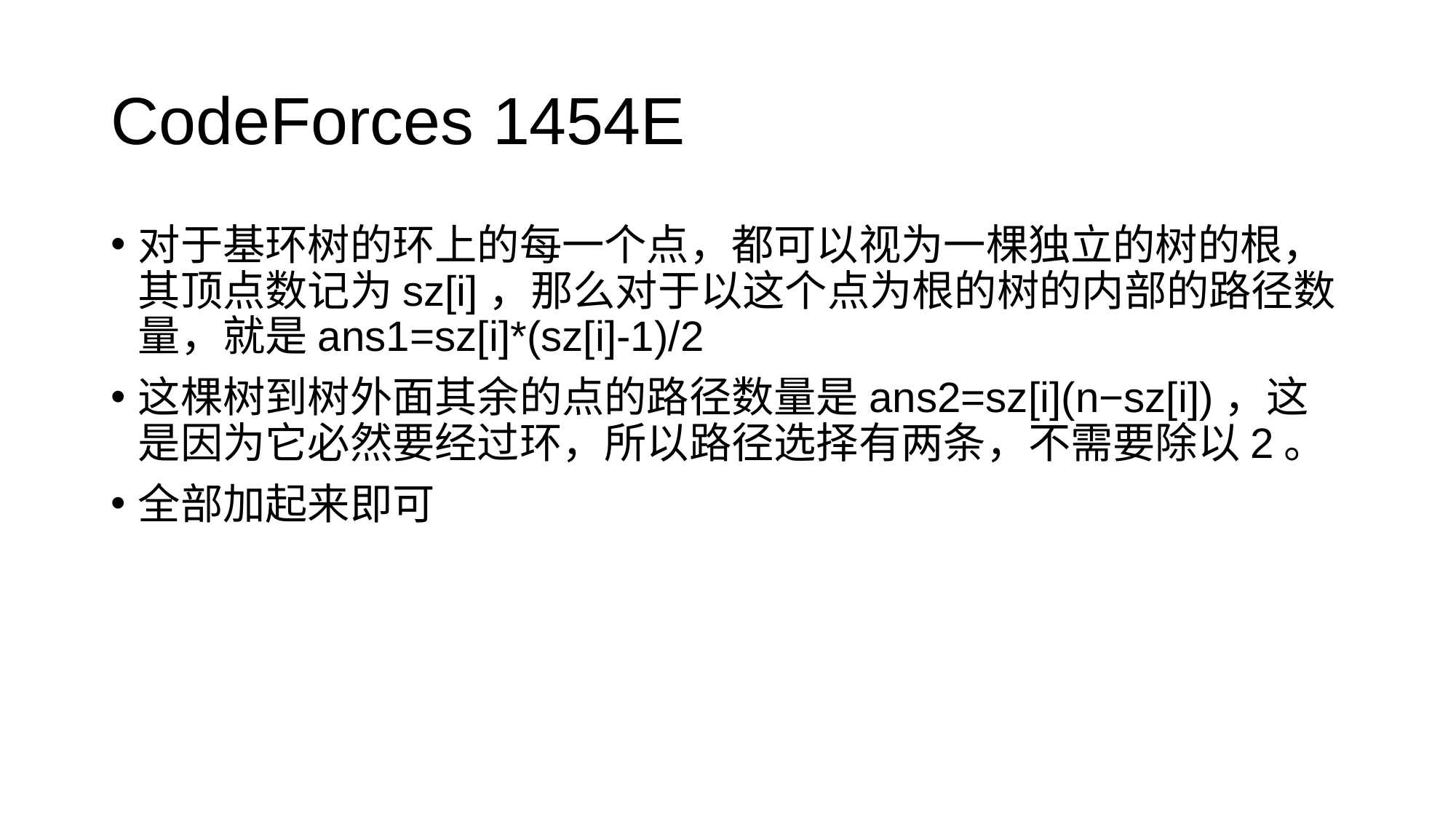

# CodeForces 1454E
对于基环树的环上的每一个点，都可以视为一棵独立的树的根，其顶点数记为sz[i]，那么对于以这个点为根的树的内部的路径数量，就是ans1=sz[i]*(sz[i]-1)/2
这棵树到树外面其余的点的路径数量是ans2=sz[i](n−sz[i])，这是因为它必然要经过环，所以路径选择有两条，不需要除以2。
全部加起来即可